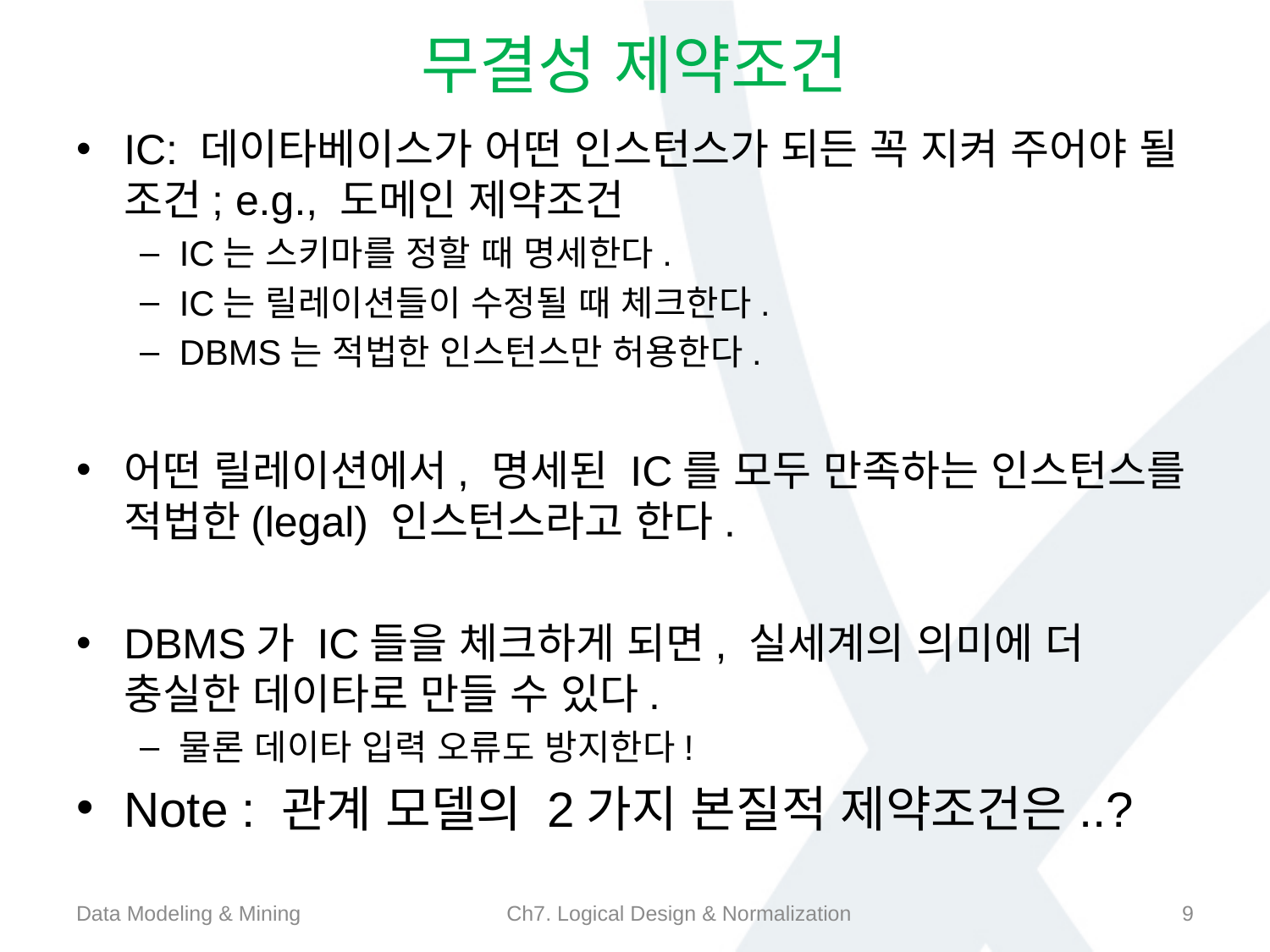

# 무결성 제약조건
IC: 데이타베이스가 어떤 인스턴스가 되든 꼭 지켜 주어야 될 조건; e.g., 도메인 제약조건
IC는 스키마를 정할 때 명세한다.
IC는 릴레이션들이 수정될 때 체크한다.
DBMS는 적법한 인스턴스만 허용한다.

어떤 릴레이션에서, 명세된 IC를 모두 만족하는 인스턴스를 적법한(legal) 인스턴스라고 한다.

DBMS가 IC들을 체크하게 되면, 실세계의 의미에 더 충실한 데이타로 만들 수 있다.
물론 데이타 입력 오류도 방지한다!
Note : 관계 모델의 2가지 본질적 제약조건은..?
Data Modeling & Mining
Ch7. Logical Design & Normalization
9